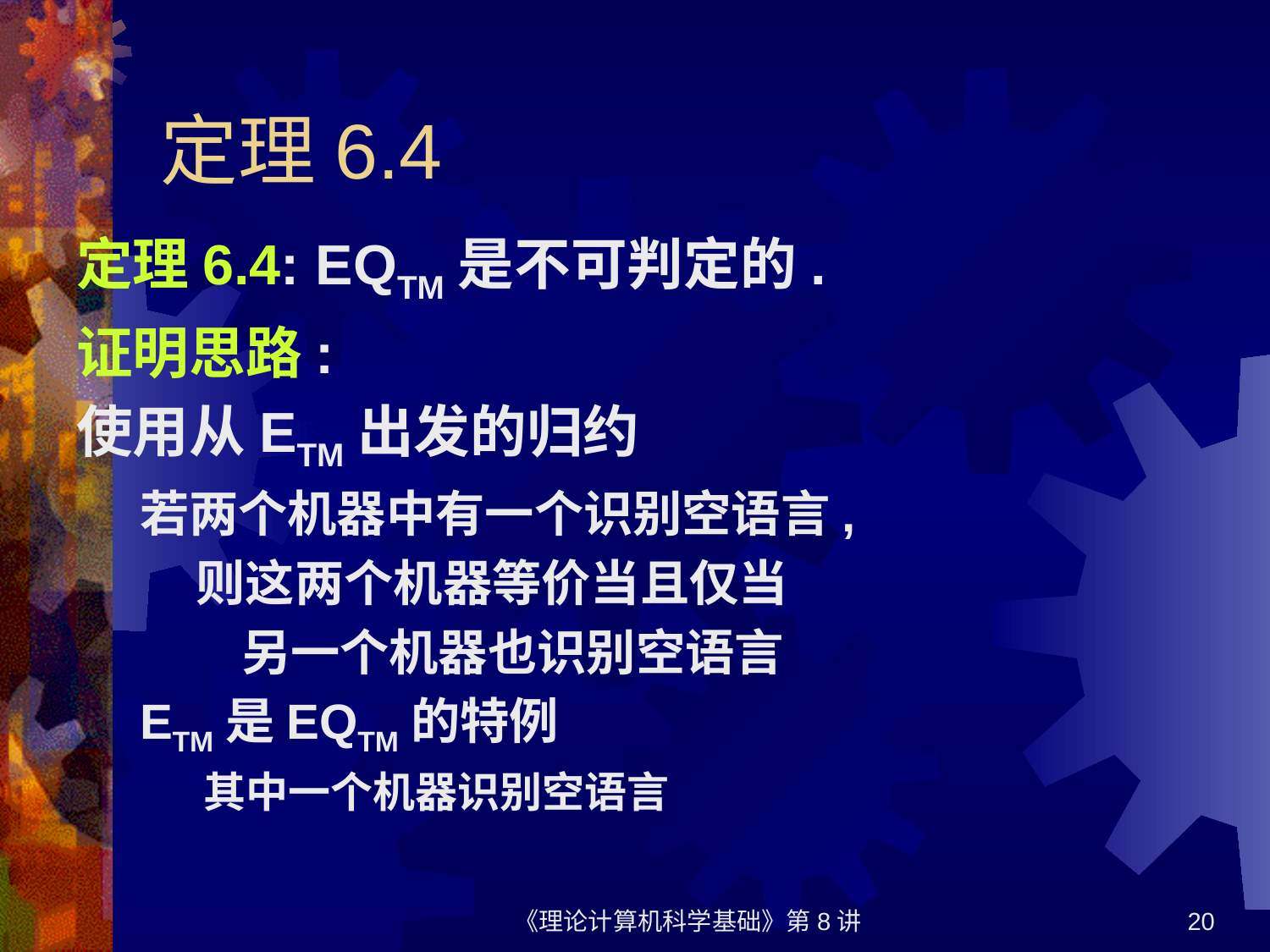

# 定理6.4
定理6.4: EQTM是不可判定的.
证明思路:
使用从ETM出发的归约
若两个机器中有一个识别空语言,
    则这两个机器等价当且仅当
        另一个机器也识别空语言
ETM是EQTM的特例
其中一个机器识别空语言
《理论计算机科学基础》第8讲
20